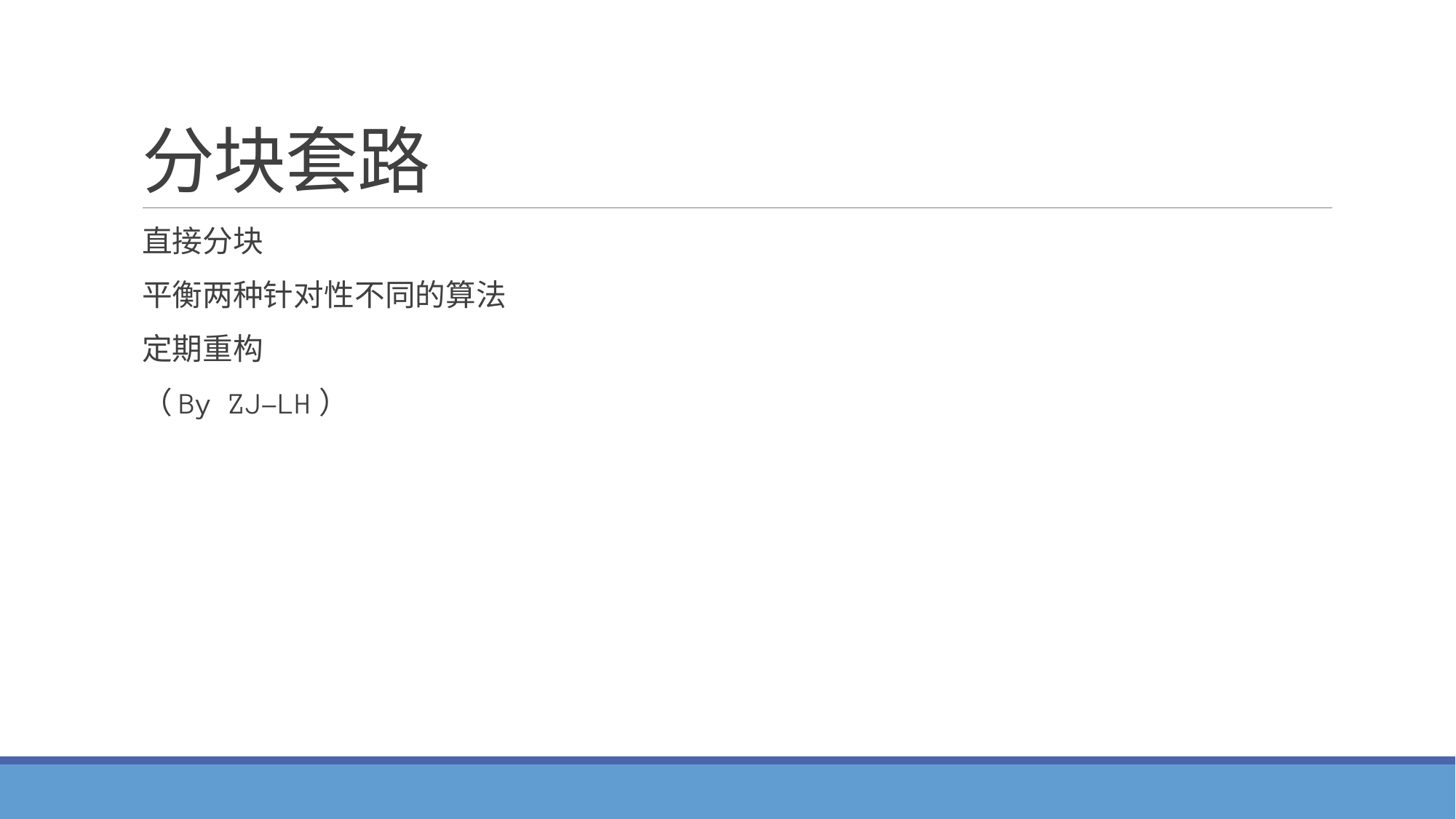

# 分块套路
直接分块
平衡两种针对性不同的算法
定期重构
（By ZJ-LH）